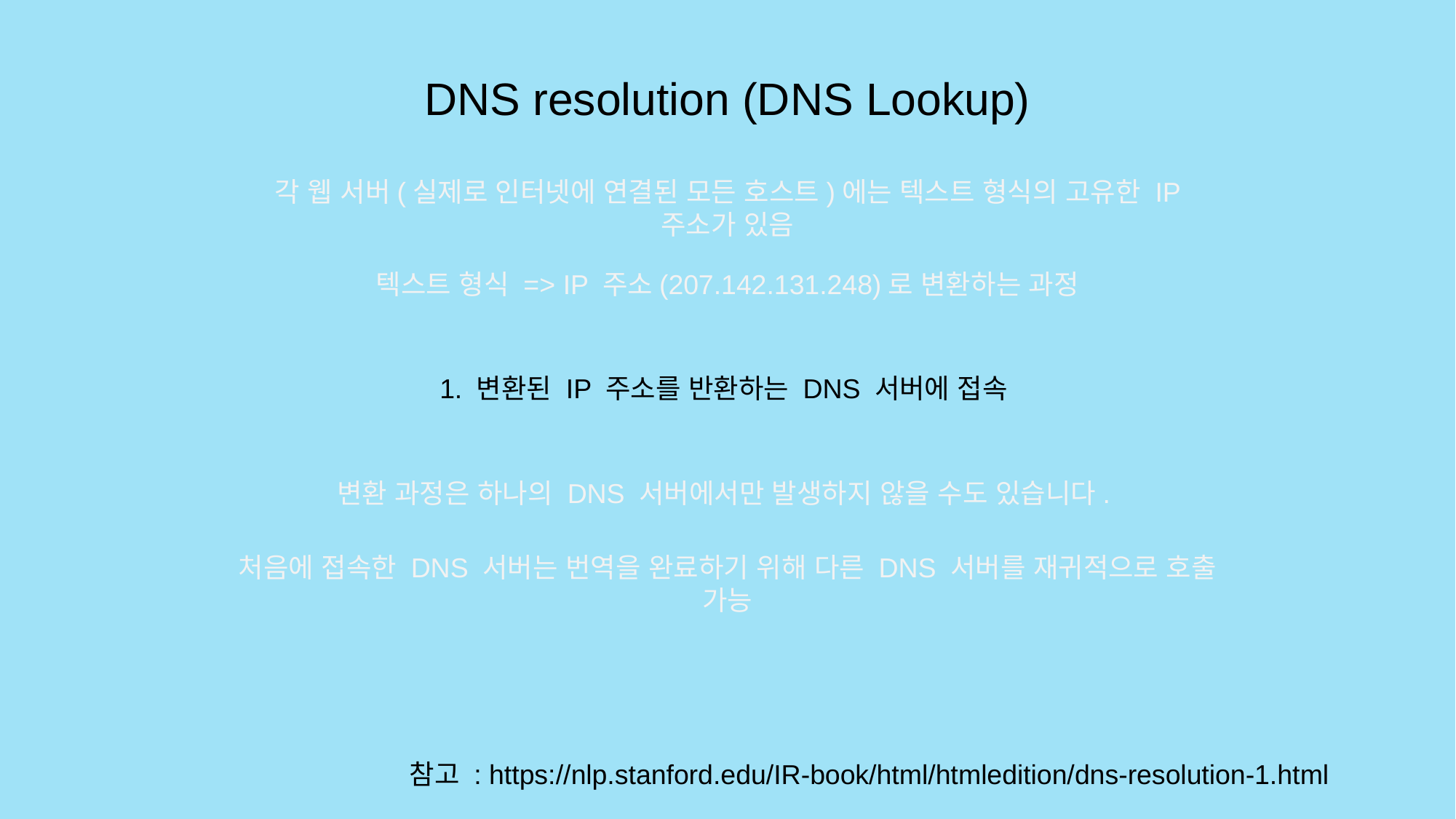

DNS resolution (DNS Lookup)
각 웹 서버(실제로 인터넷에 연결된 모든 호스트)에는 텍스트 형식의 고유한 IP 주소가 있음
텍스트 형식 => IP 주소(207.142.131.248)로 변환하는 과정
1. 변환된 IP 주소를 반환하는 DNS 서버에 접속
변환 과정은 하나의 DNS 서버에서만 발생하지 않을 수도 있습니다.
처음에 접속한 DNS 서버는 번역을 완료하기 위해 다른 DNS 서버를 재귀적으로 호출 가능
참고 : https://nlp.stanford.edu/IR-book/html/htmledition/dns-resolution-1.html